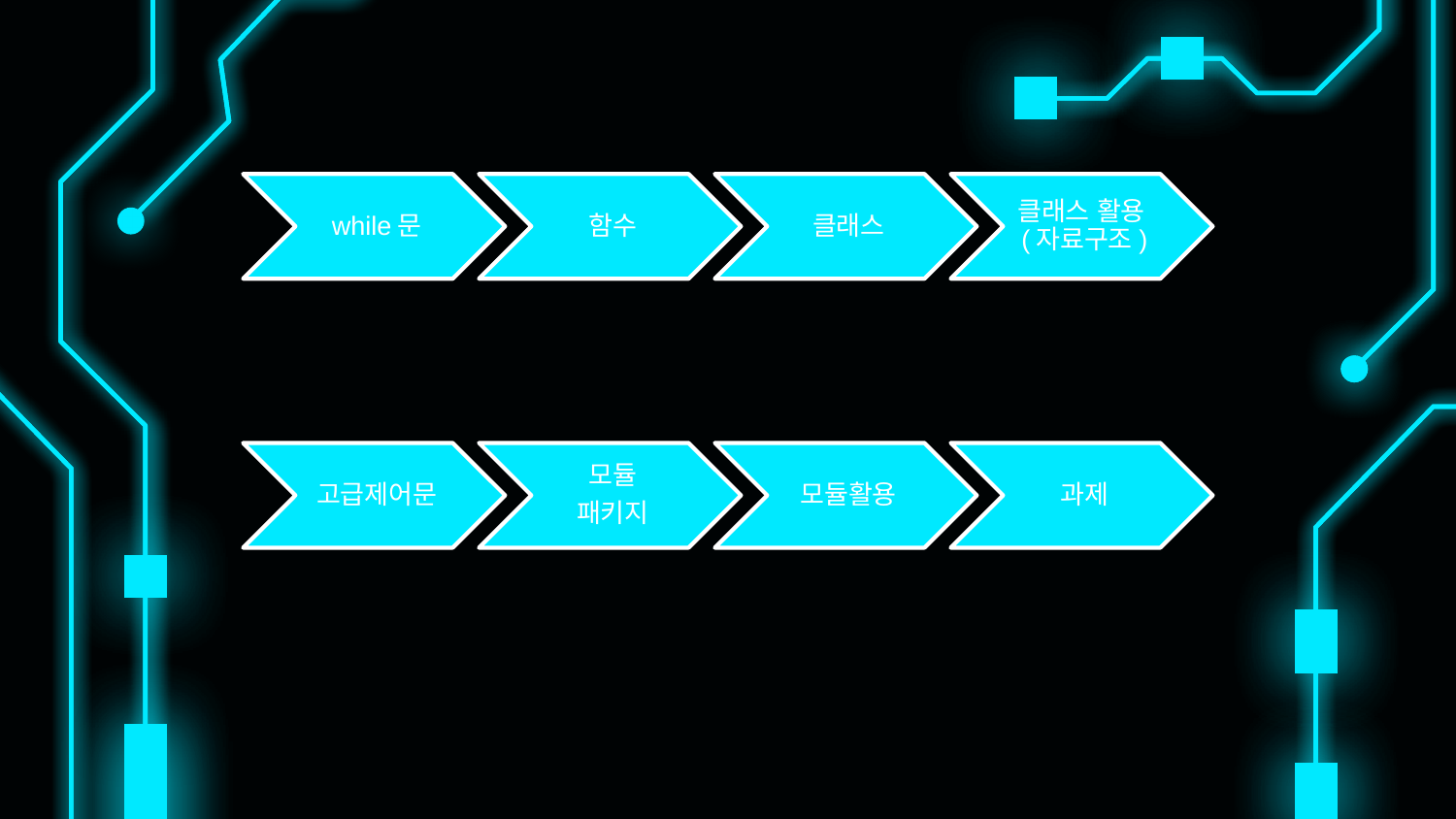

while문
함수
클래스
클래스 활용(자료구조)
고급제어문
모듈
패키지
모듈활용
과제